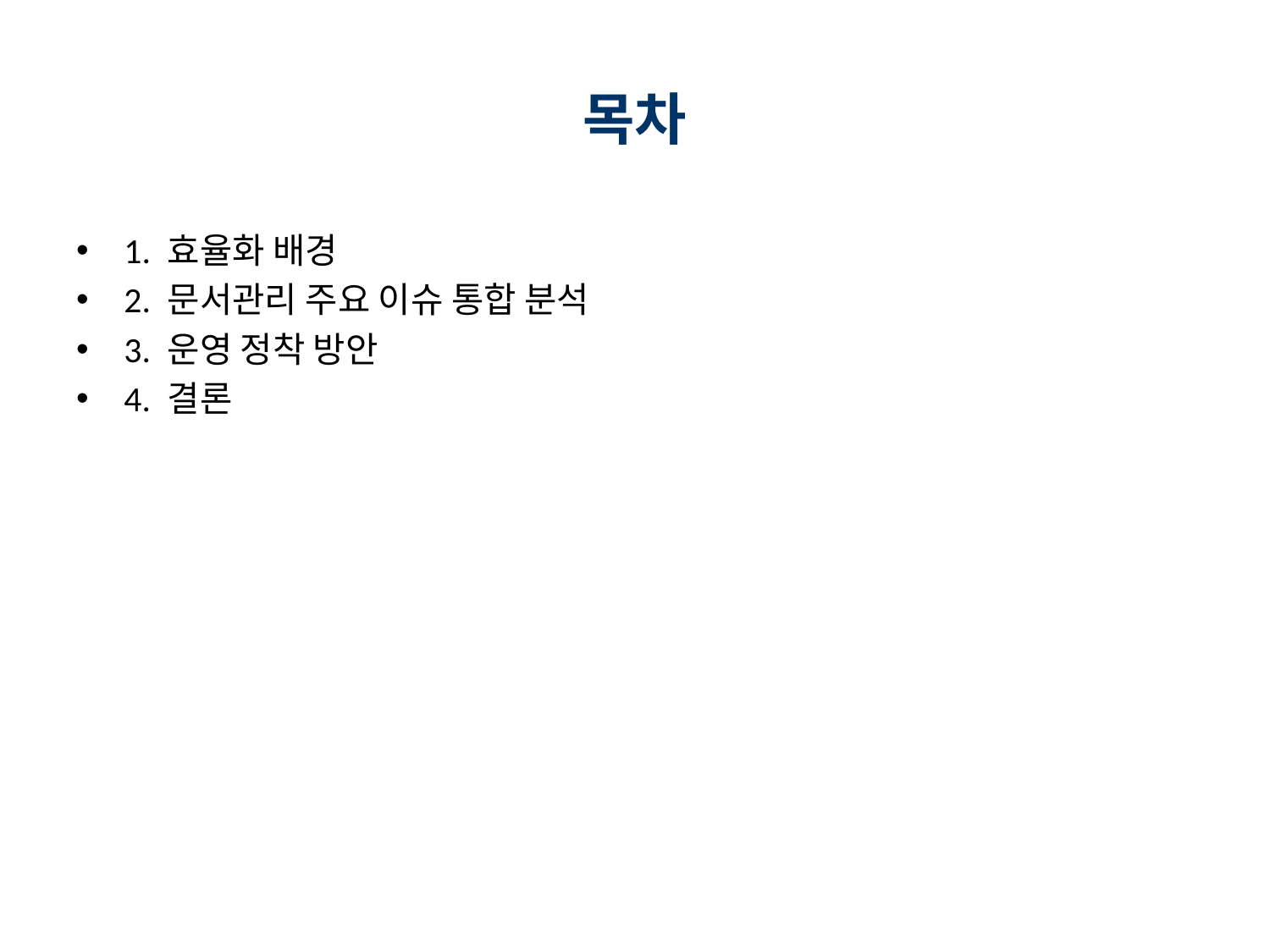

# 목차
1. 효율화 배경
2. 문서관리 주요 이슈 통합 분석
3. 운영 정착 방안
4. 결론